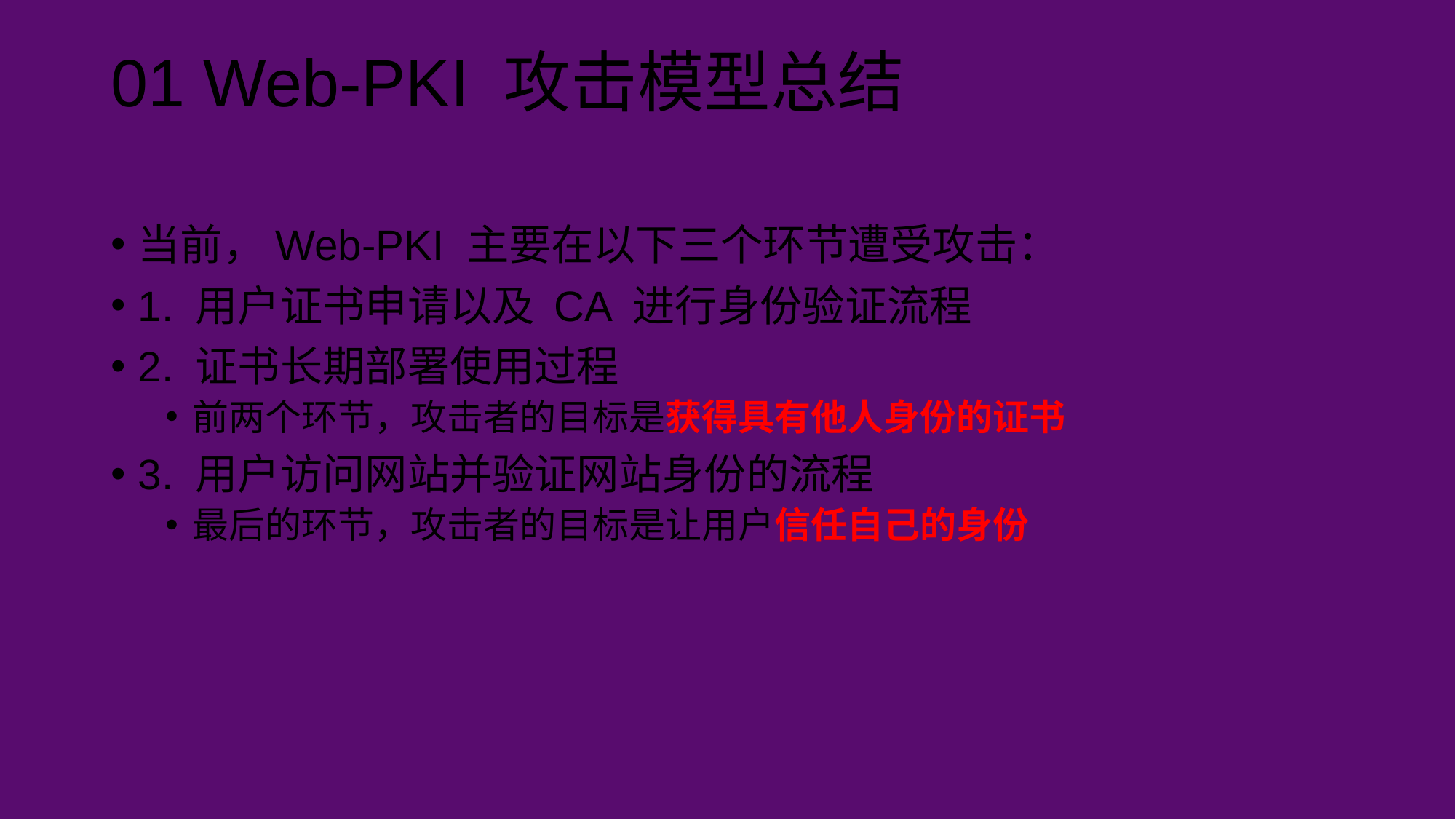

# 01 Web-PKI 攻击模型总结
当前，Web-PKI 主要在以下三个环节遭受攻击：
1. 用户证书申请以及 CA 进行身份验证流程
2. 证书长期部署使用过程
前两个环节，攻击者的目标是获得具有他人身份的证书
3. 用户访问网站并验证网站身份的流程
最后的环节，攻击者的目标是让用户信任自己的身份